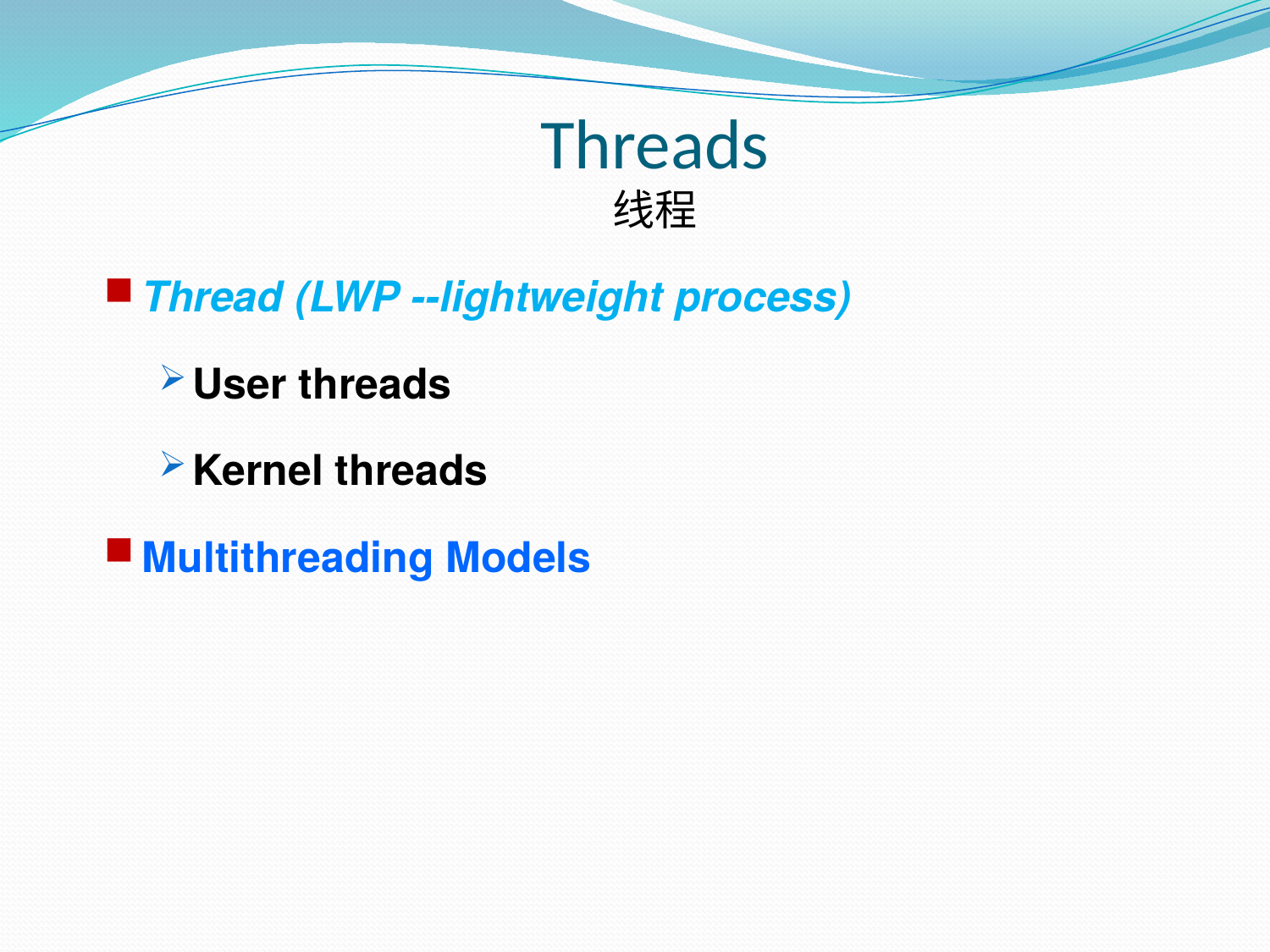

# Threads 线程
Thread (LWP --lightweight process)
User threads
Kernel threads
Multithreading Models